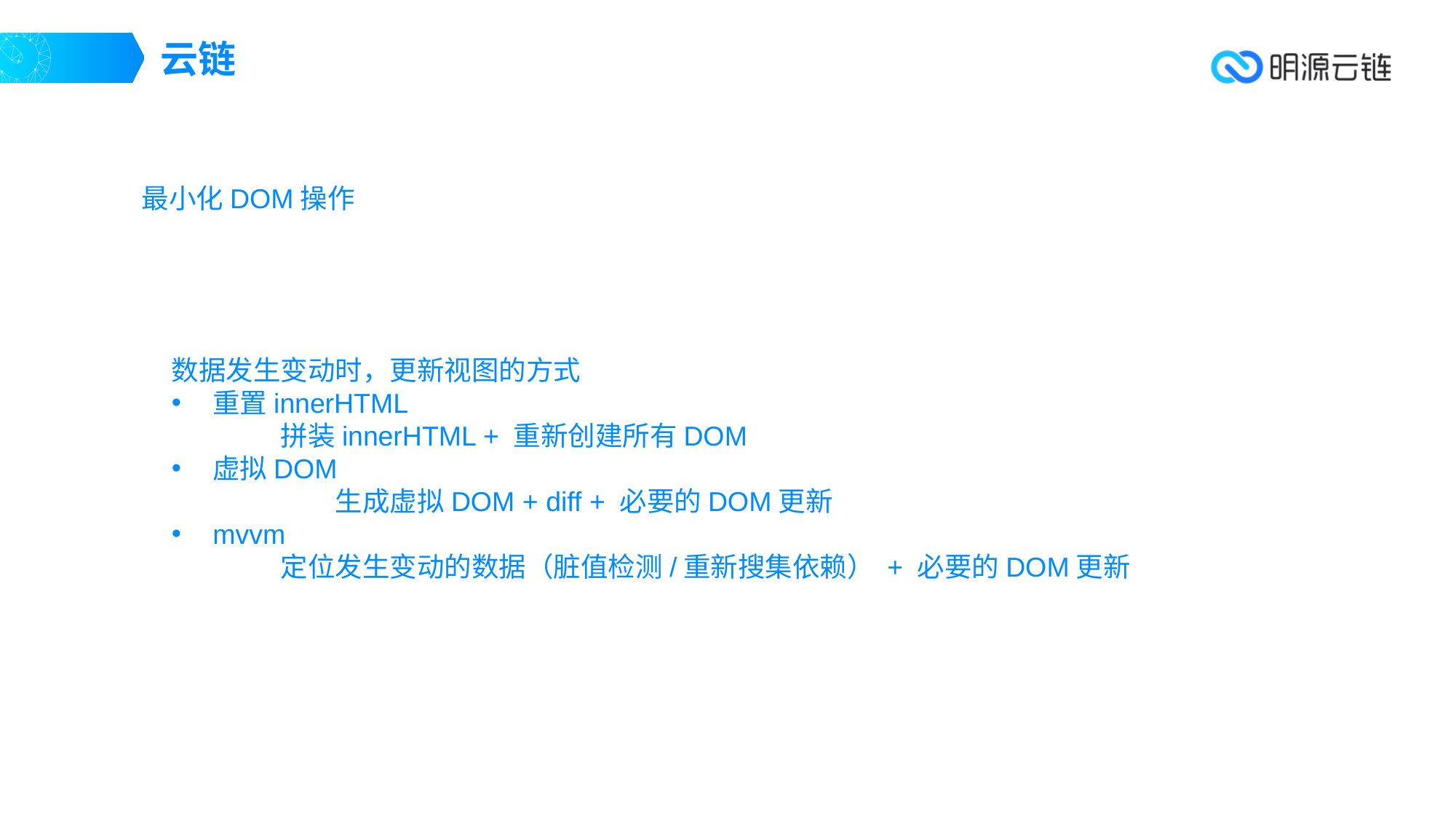

云链
最小化DOM操作
数据发生变动时，更新视图的方式
重置innerHTML
	拼装innerHTML + 重新创建所有DOM
虚拟DOM
	生成虚拟DOM + diff + 必要的DOM更新
mvvm
	定位发生变动的数据（脏值检测/重新搜集依赖） + 必要的DOM更新